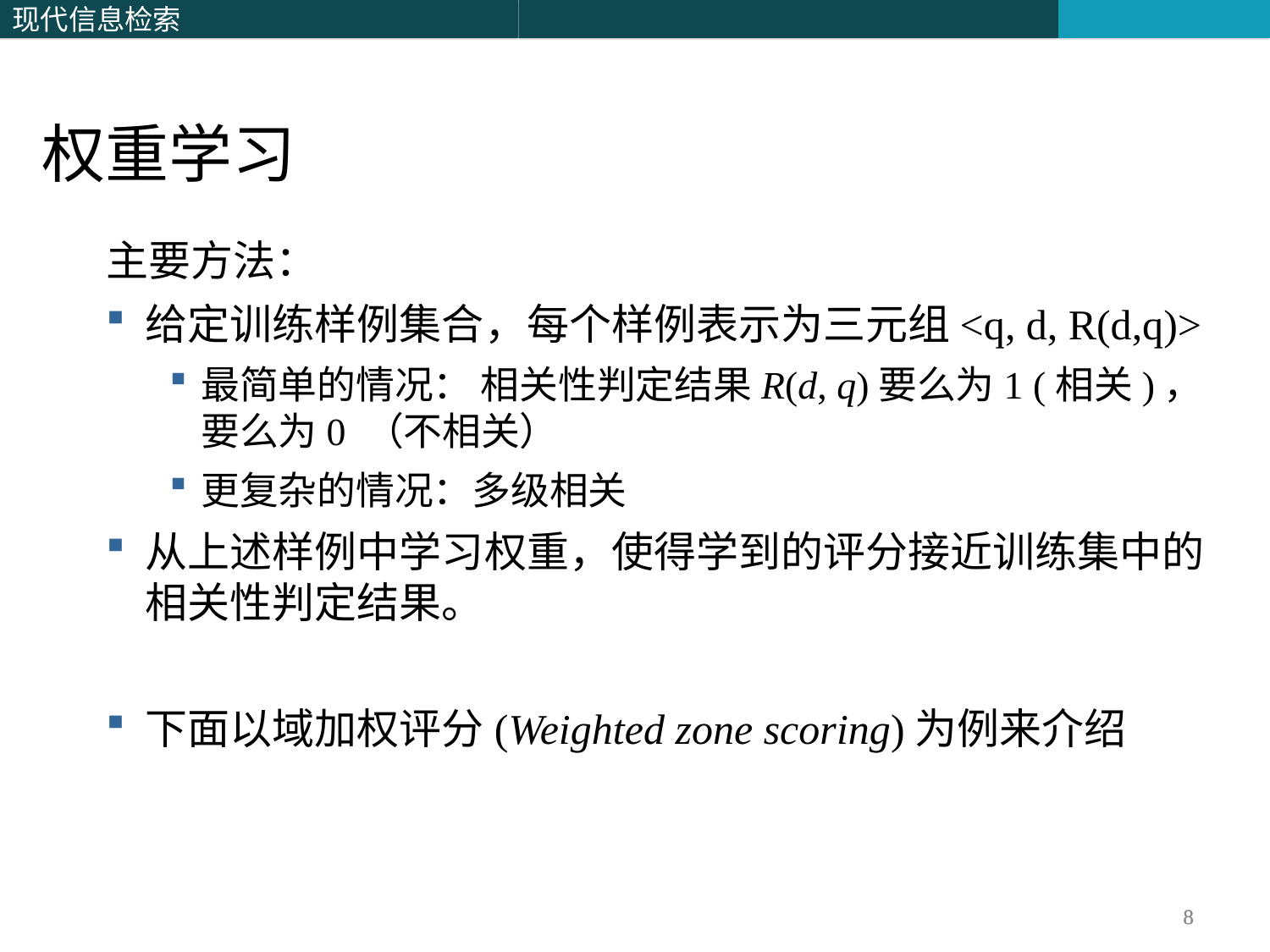

权重学习
主要方法：
给定训练样例集合，每个样例表示为三元组<q, d, R(d,q)>
最简单的情况： 相关性判定结果R(d, q)要么为1 (相关)，要么为0 （不相关）
更复杂的情况：多级相关
从上述样例中学习权重，使得学到的评分接近训练集中的相关性判定结果。

下面以域加权评分(Weighted zone scoring)为例来介绍

8
8